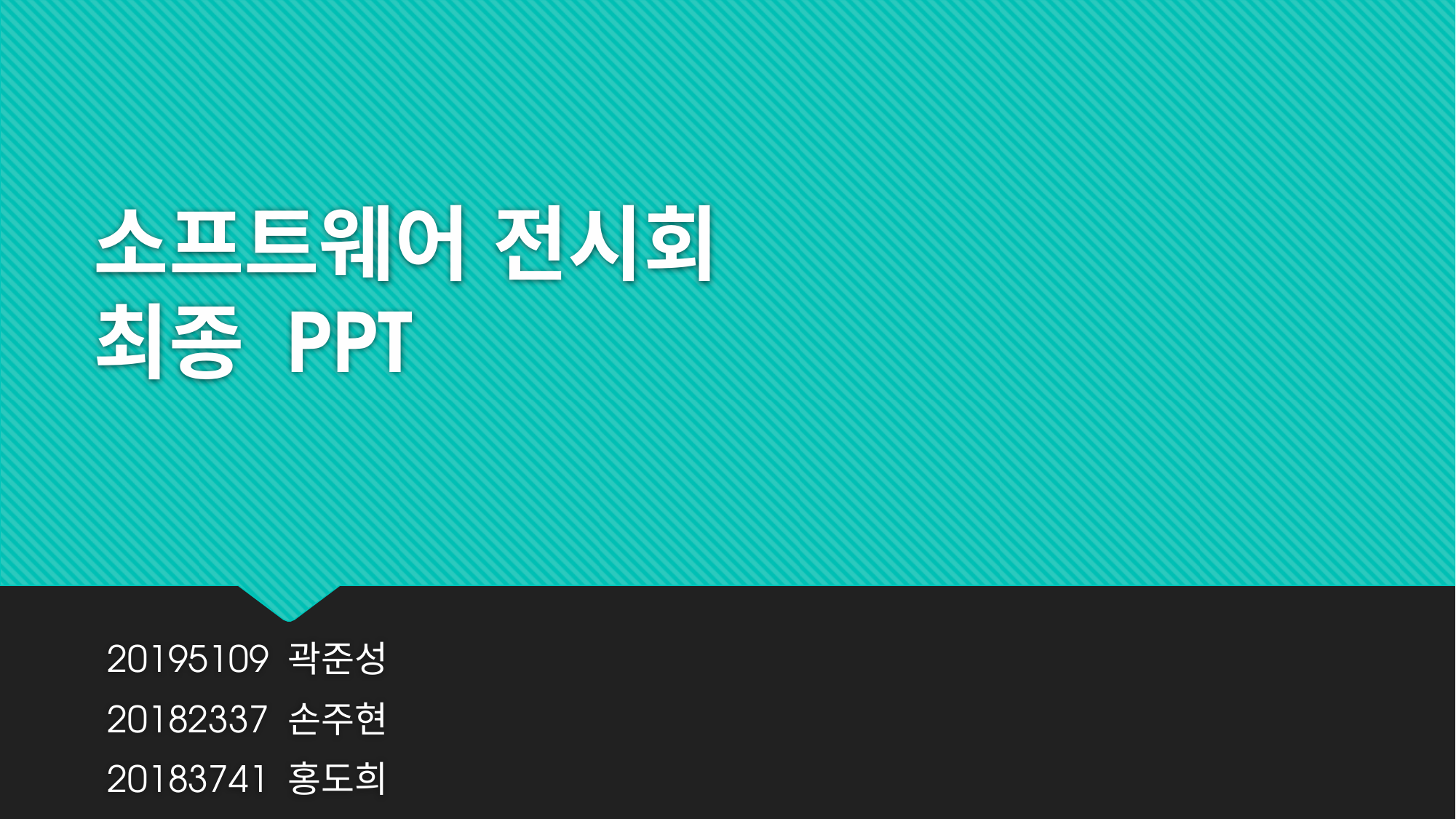

# 소프트웨어 전시회 최종 PPT
20195109 곽준성
20182337 손주현
20183741 홍도희